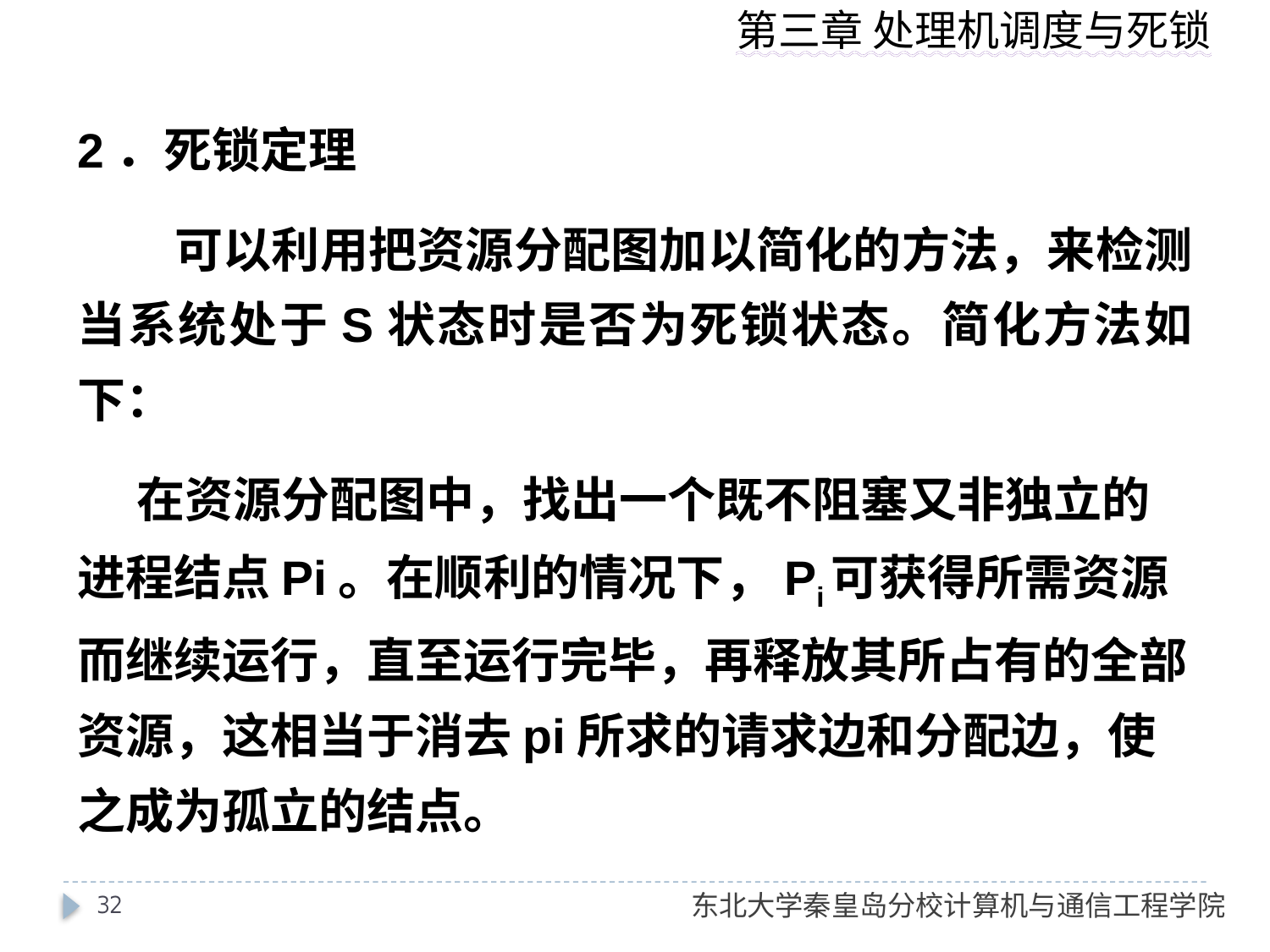

2．死锁定理
　　可以利用把资源分配图加以简化的方法，来检测当系统处于S状态时是否为死锁状态。简化方法如下：
　 在资源分配图中，找出一个既不阻塞又非独立的进程结点Pi。在顺利的情况下，Pi可获得所需资源而继续运行，直至运行完毕，再释放其所占有的全部资源，这相当于消去pi所求的请求边和分配边，使之成为孤立的结点。
32